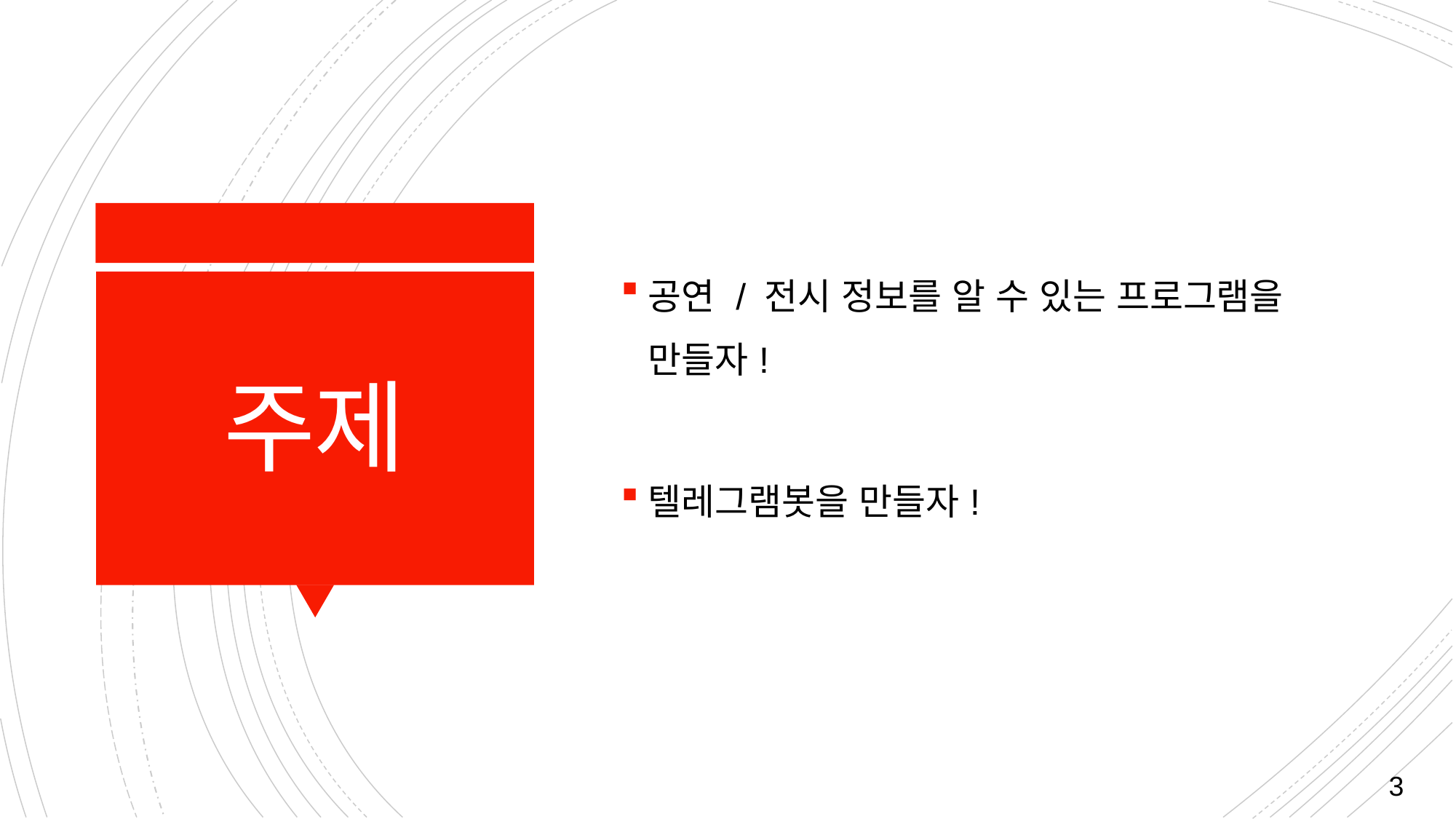

공연 / 전시 정보를 알 수 있는 프로그램을 만들자!

텔레그램봇을 만들자!
# 주제
3